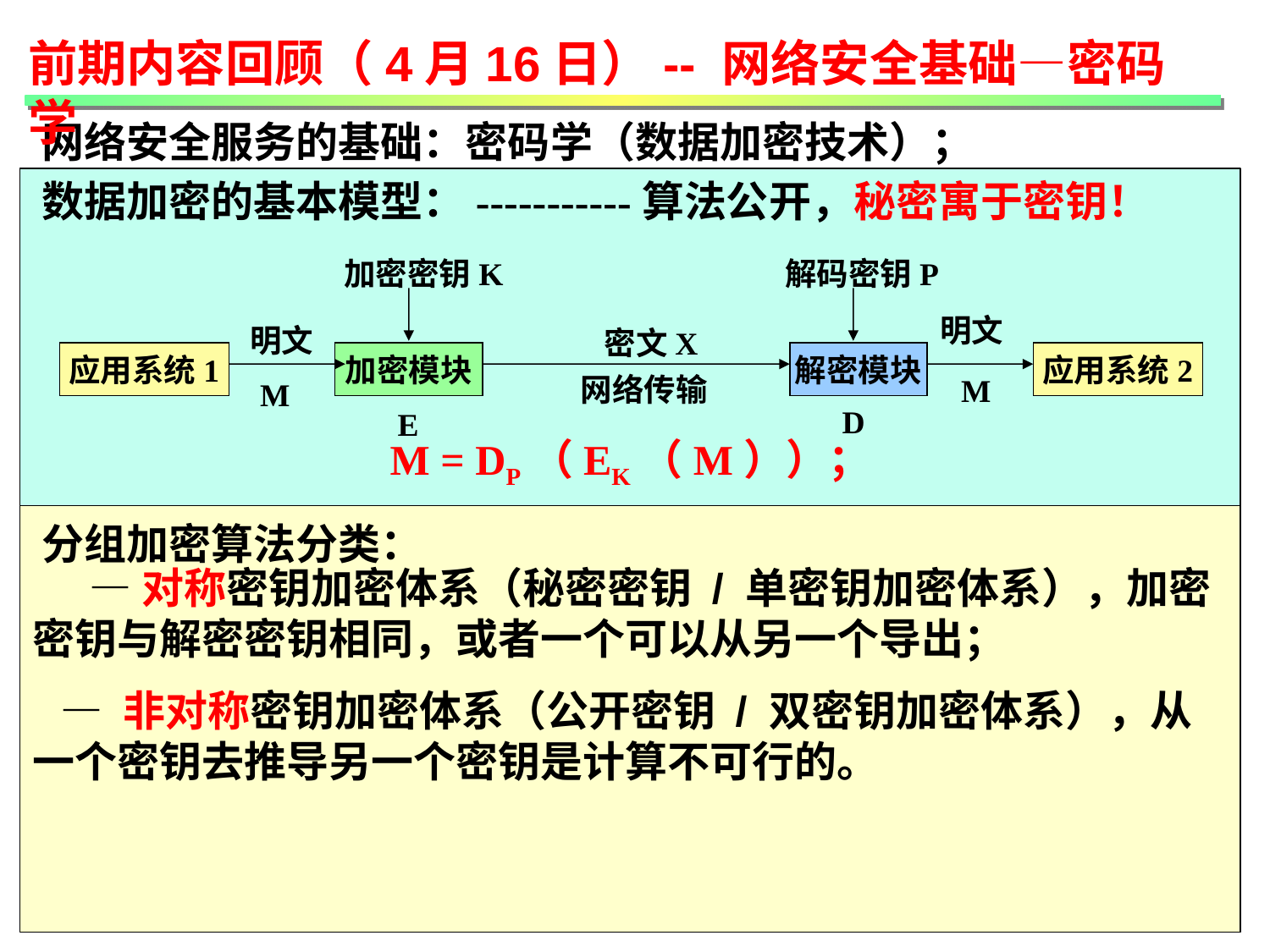

前期内容回顾（4月16日）-- 网络安全基础—密码学

网络安全服务的基础：密码学（数据加密技术）；

数据加密的基本模型：-----------算法公开，秘密寓于密钥！
加密密钥K
解码密钥P

明文
明文
密文X
应用系统1
加密模块
解密模块
应用系统2

网络传输

M
M
D
E
M = DP（EK（M））；

分组加密算法分类：
      —对称密钥加密体系（秘密密钥 / 单密钥加密体系），加密密钥与解密密钥相同，或者一个可以从另一个导出；
   — 非对称密钥加密体系（公开密钥 / 双密钥加密体系），从一个密钥去推导另一个密钥是计算不可行的。